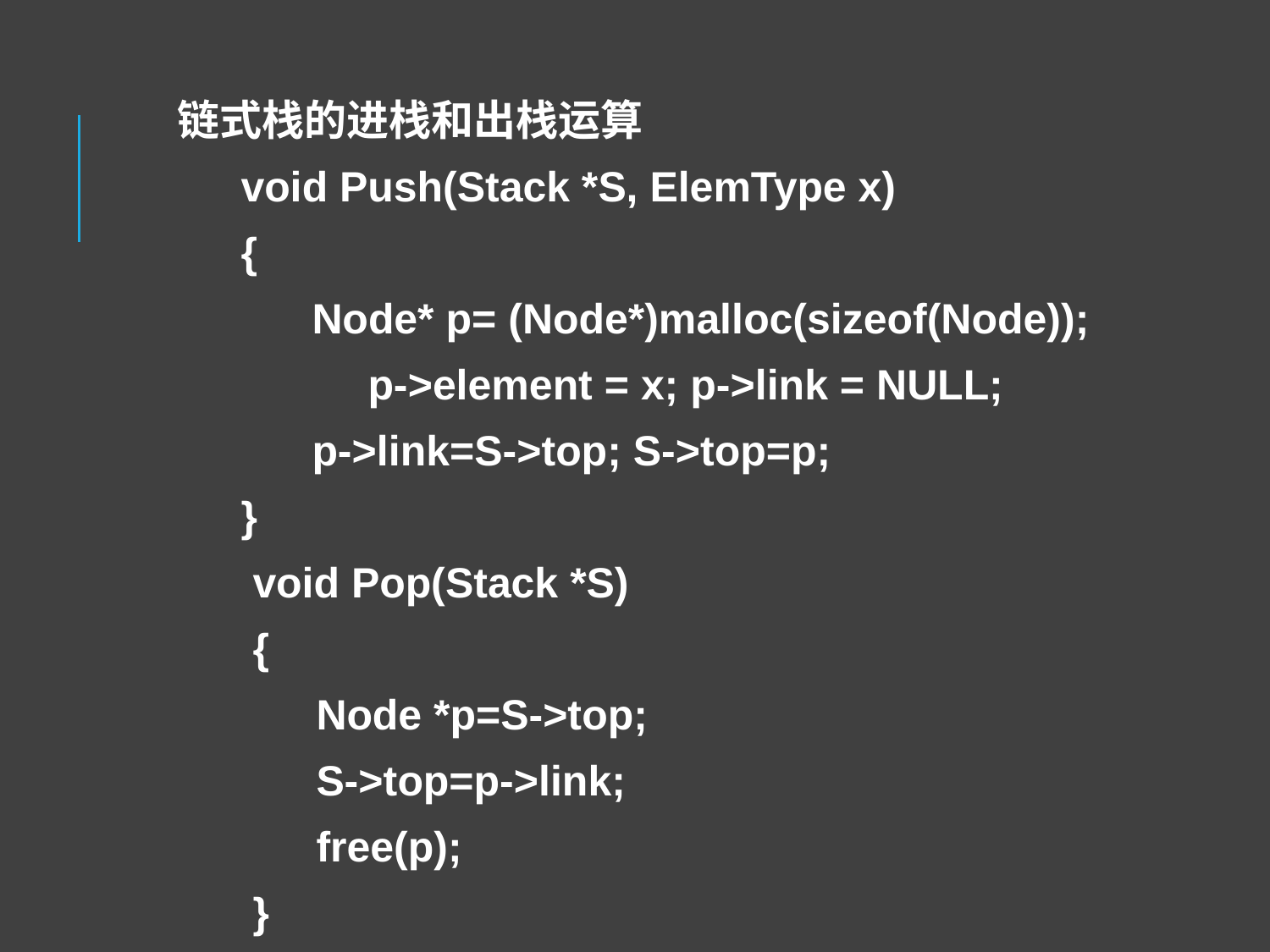

链式栈的进栈和出栈运算
void Push(Stack *S, ElemType x)
{
      Node* p= (Node*)malloc(sizeof(Node));
	p->element = x; p->link = NULL;
      p->link=S->top; S->top=p;
}
 void Pop(Stack *S)
 {
 Node *p=S->top;
 S->top=p->link;
 free(p);
 }